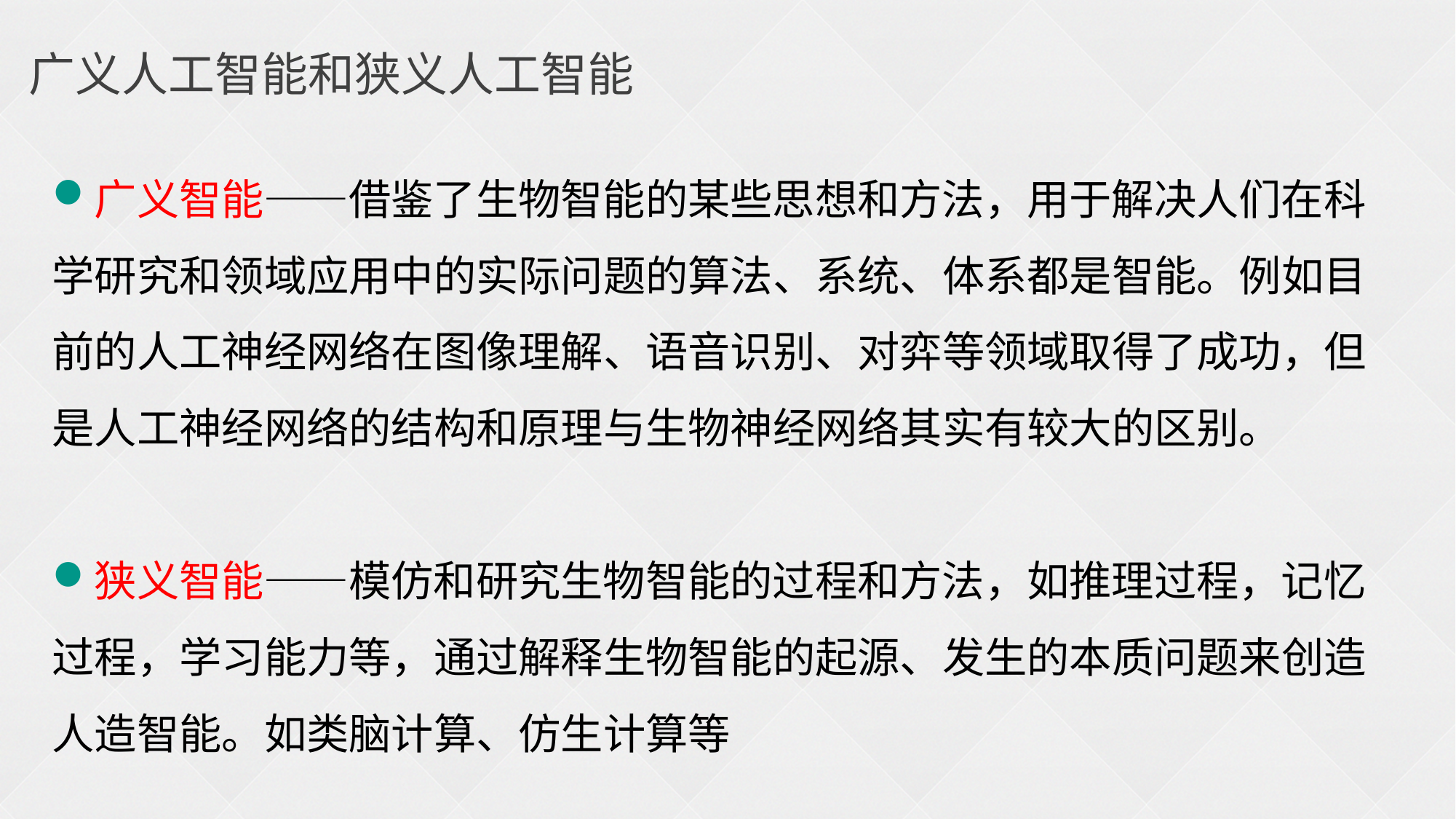

# 广义人工智能和狭义人工智能
广义智能——借鉴了生物智能的某些思想和方法，用于解决人们在科学研究和领域应用中的实际问题的算法、系统、体系都是智能。例如目前的人工神经网络在图像理解、语音识别、对弈等领域取得了成功，但是人工神经网络的结构和原理与生物神经网络其实有较大的区别。

狭义智能——模仿和研究生物智能的过程和方法，如推理过程，记忆过程，学习能力等，通过解释生物智能的起源、发生的本质问题来创造人造智能。如类脑计算、仿生计算等